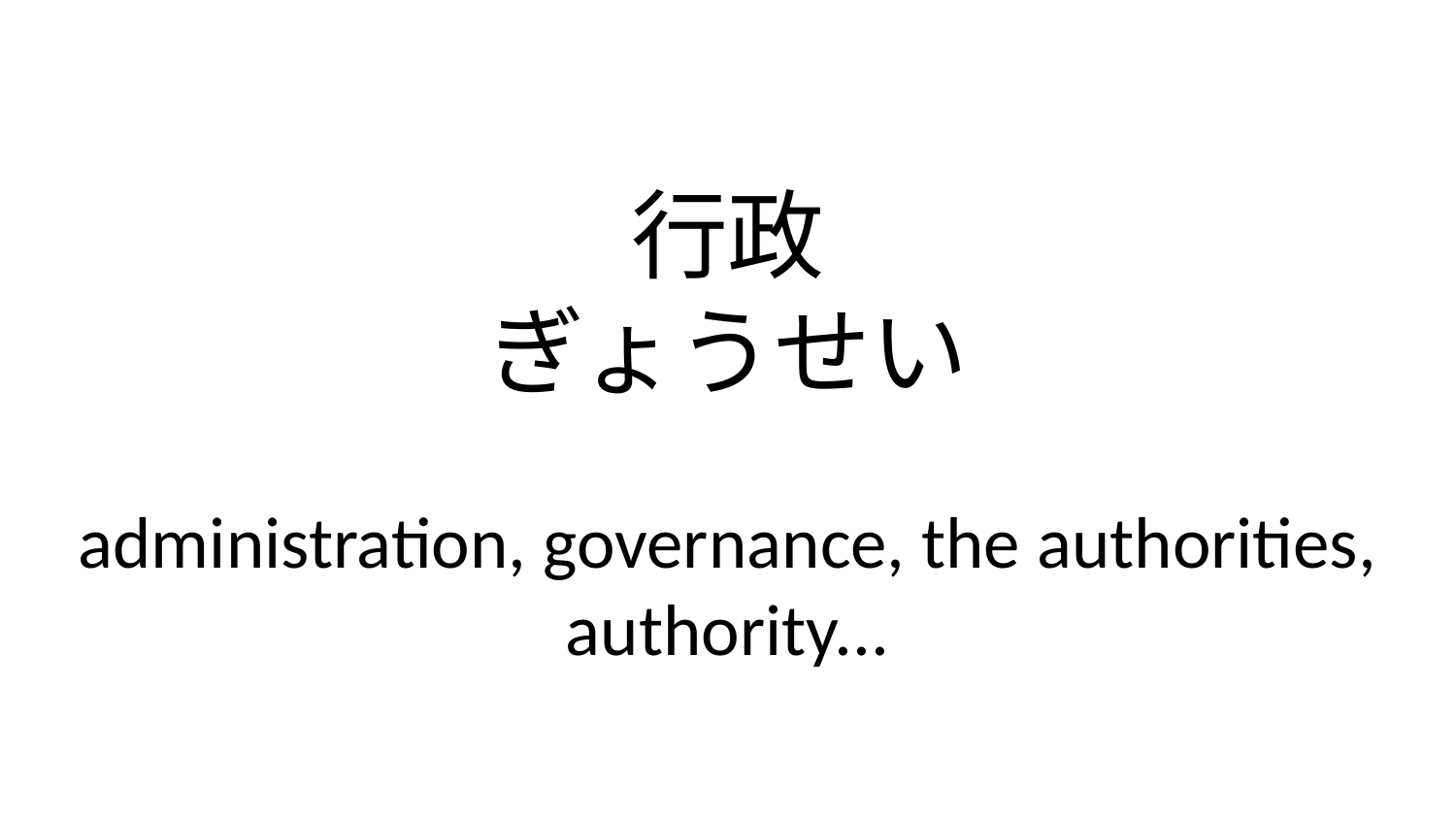

行政
ぎょうせい
administration, governance, the authorities, authority...